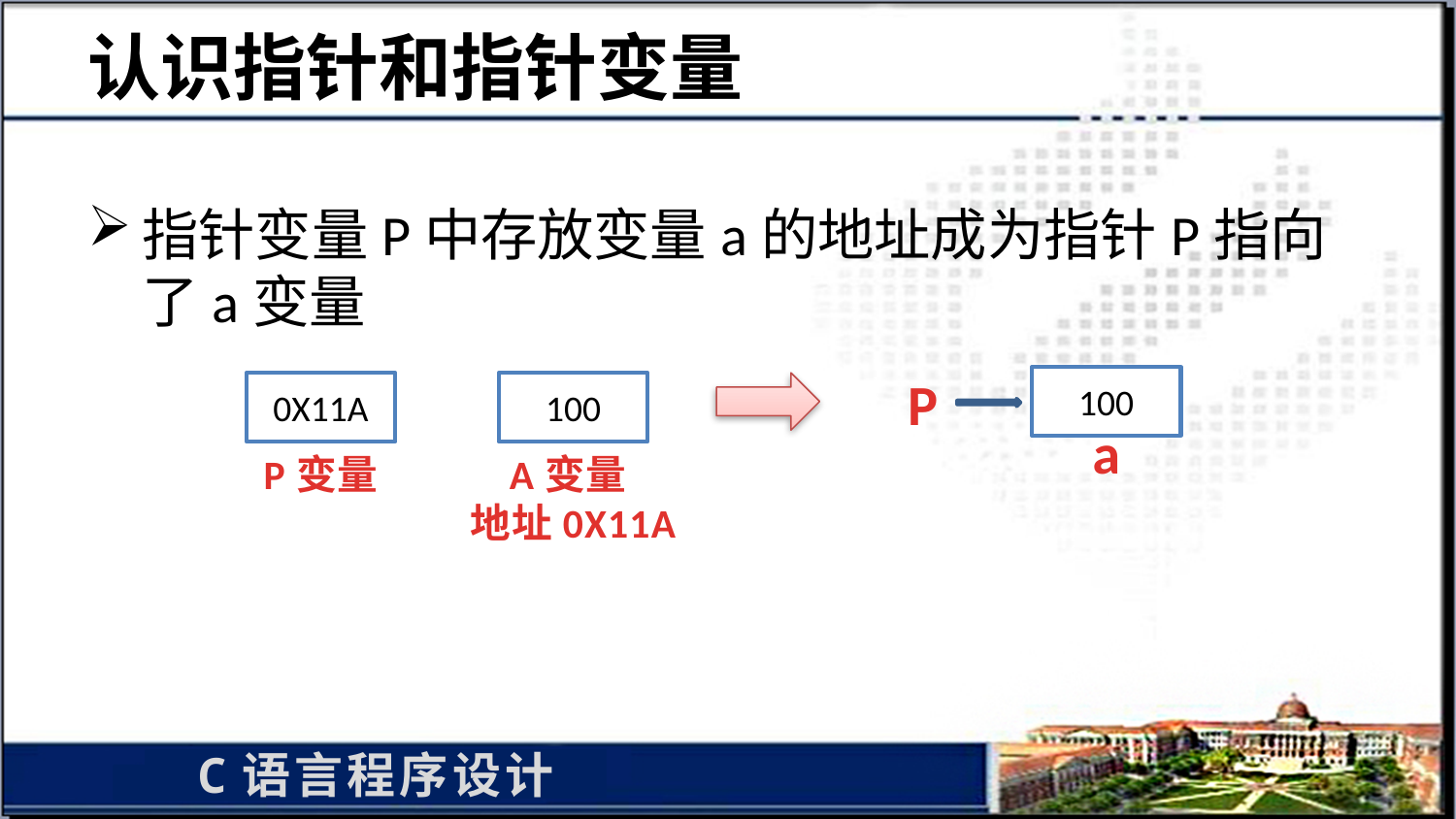

# 认识指针和指针变量
指针变量P中存放变量a的地址成为指针P指向了a变量
P
100

a
0X11A
100

P变量
A变量
地址0X11A